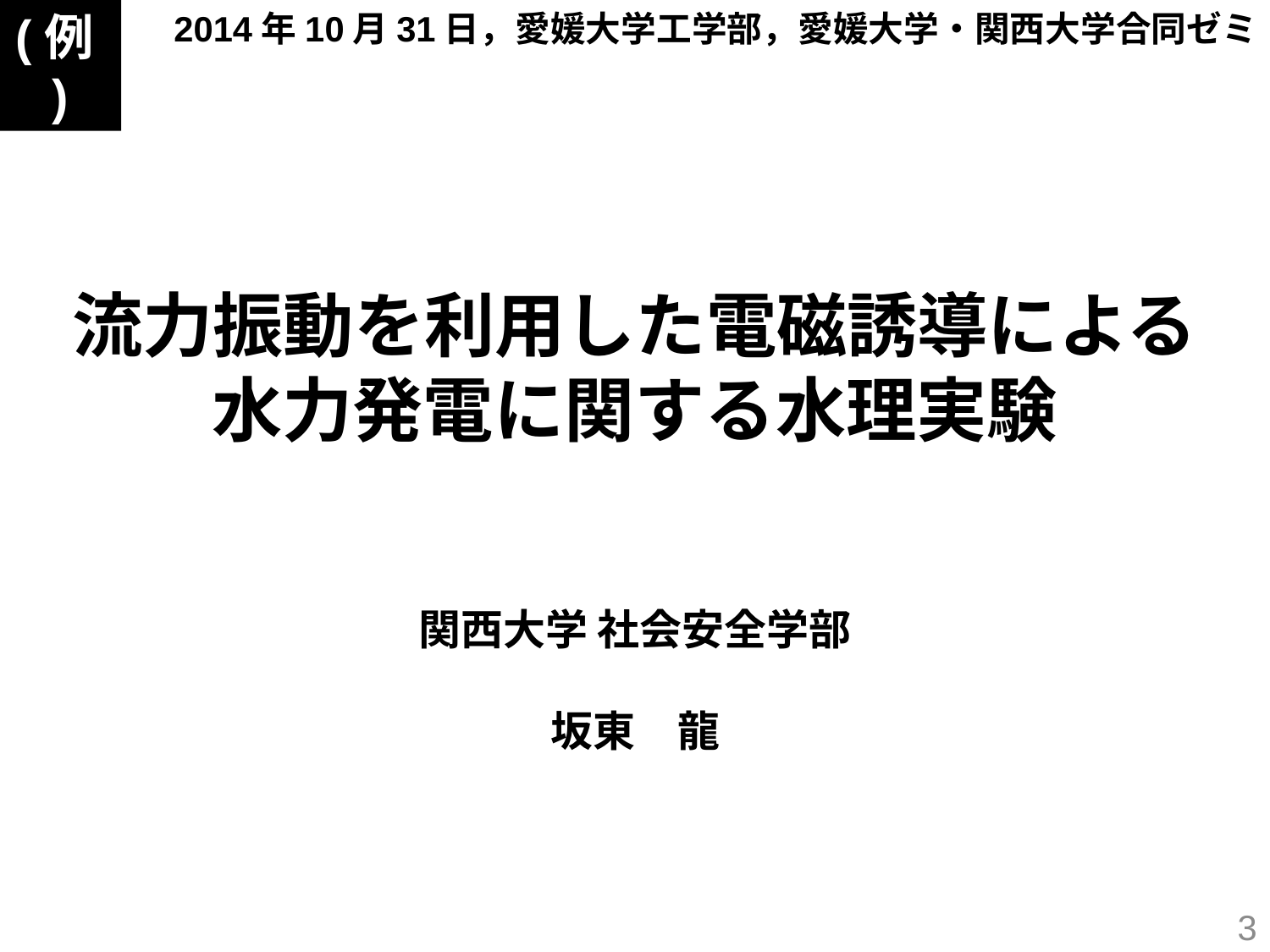

2014年10月31日，愛媛大学工学部，愛媛大学・関西大学合同ゼミ
(例)
流力振動を利用した電磁誘導による
水力発電に関する水理実験

関西大学 社会安全学部

坂東　龍
3